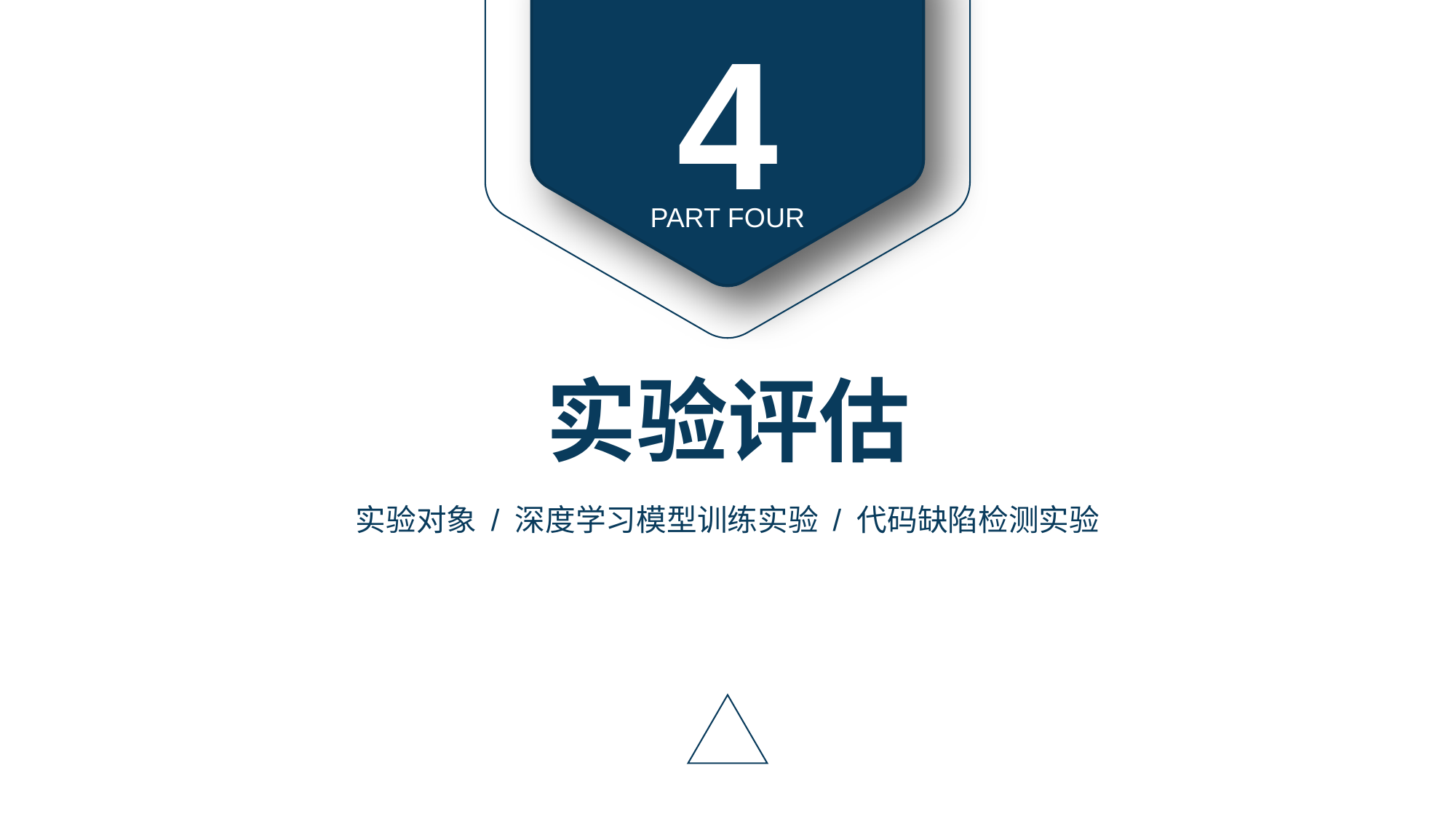

4
PART FOUR
实验评估
实验对象 / 深度学习模型训练实验 / 代码缺陷检测实验